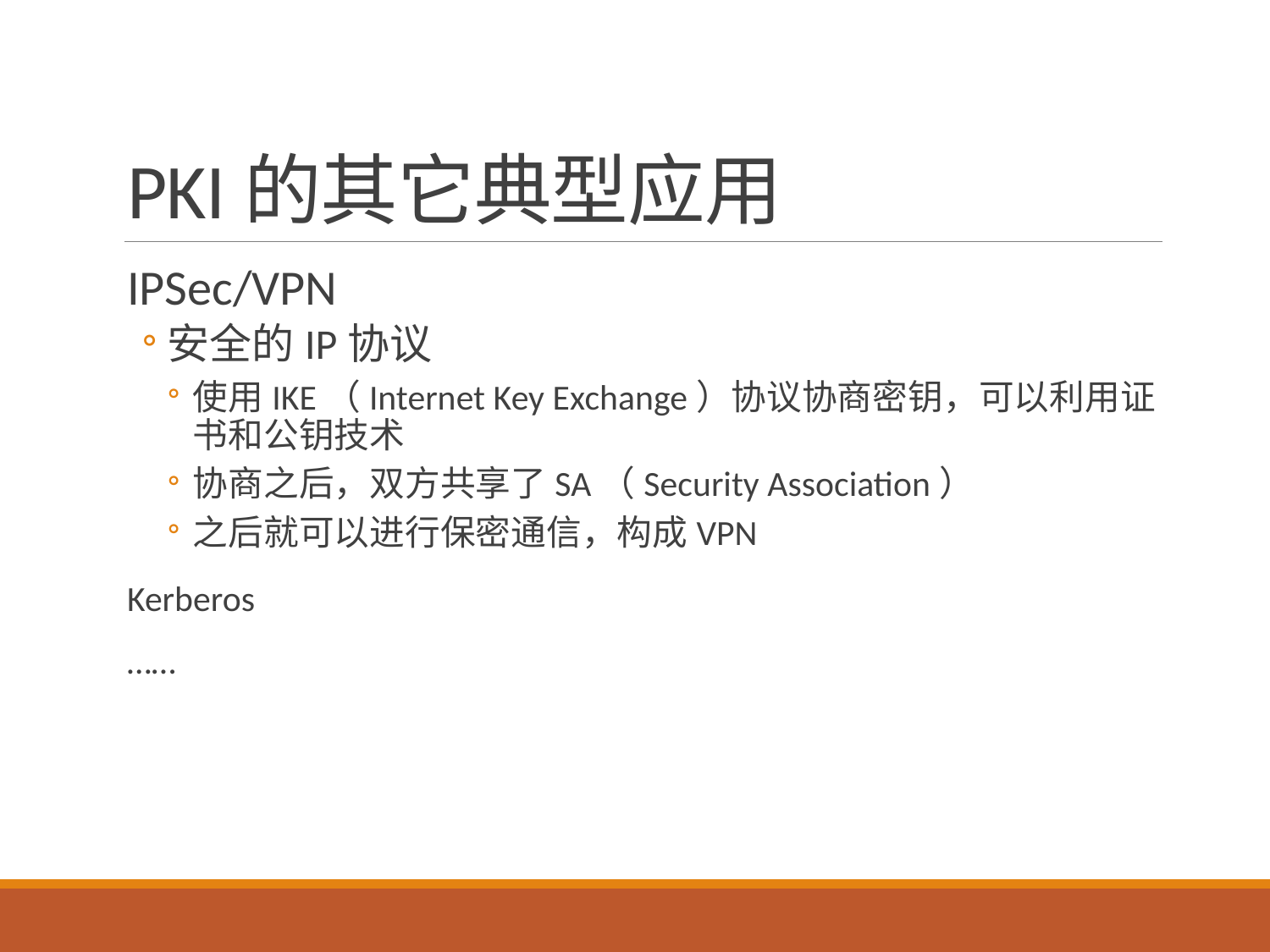

# PKI的其它典型应用
IPSec/VPN
安全的IP协议
使用IKE（Internet Key Exchange）协议协商密钥，可以利用证书和公钥技术
协商之后，双方共享了SA（Security Association）
之后就可以进行保密通信，构成VPN
Kerberos
……
110